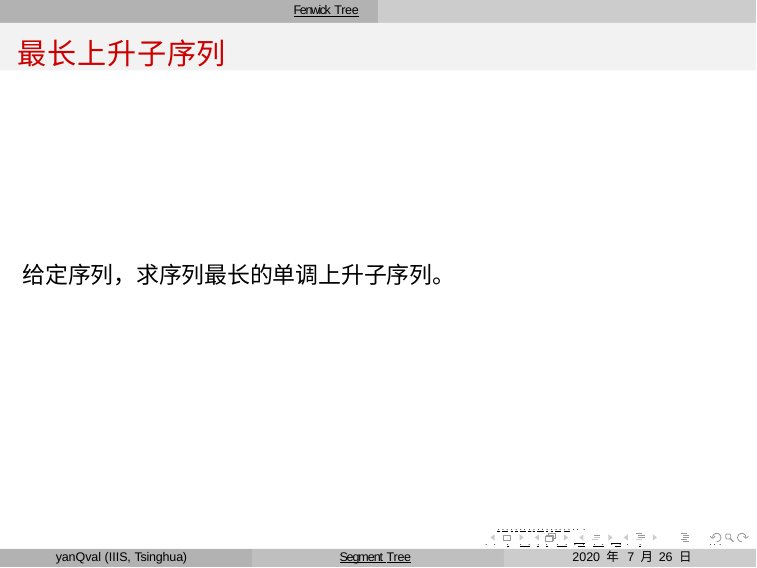

Fenwick Tree
最长上升子序列
给定序列，求序列最长的单调上升子序列。
. . . . . . . . . . . . . . . . . . . .
.   .     .     .   .   .   .    .   .   .   .    .   .   .   . .     .	. . .
2020 年  7 月 26 日	26 / 29

yanQval (IIIS, Tsinghua)
Segment Tree